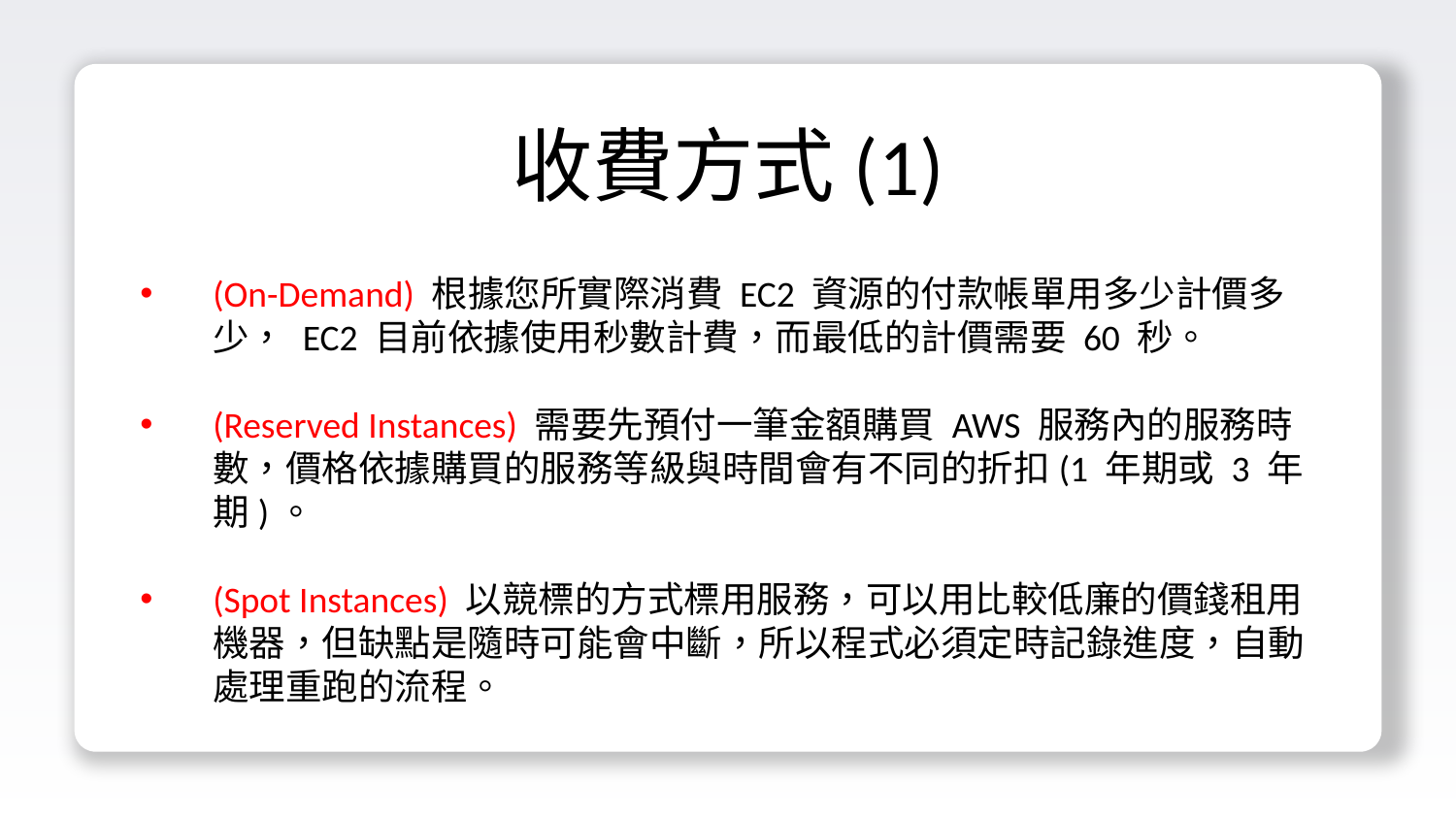

收費方式(1)
(On-Demand) 根據您所實際消費 EC2 資源的付款帳單用多少計價多少， EC2 目前依據使用秒數計費，而最低的計價需要 60 秒。

(Reserved Instances) 需要先預付一筆金額購買 AWS 服務內的服務時數，價格依據購買的服務等級與時間會有不同的折扣(1 年期或 3 年期)。

(Spot Instances) 以競標的方式標用服務，可以用比較低廉的價錢租用機器，但缺點是隨時可能會中斷，所以程式必須定時記錄進度，自動處理重跑的流程。